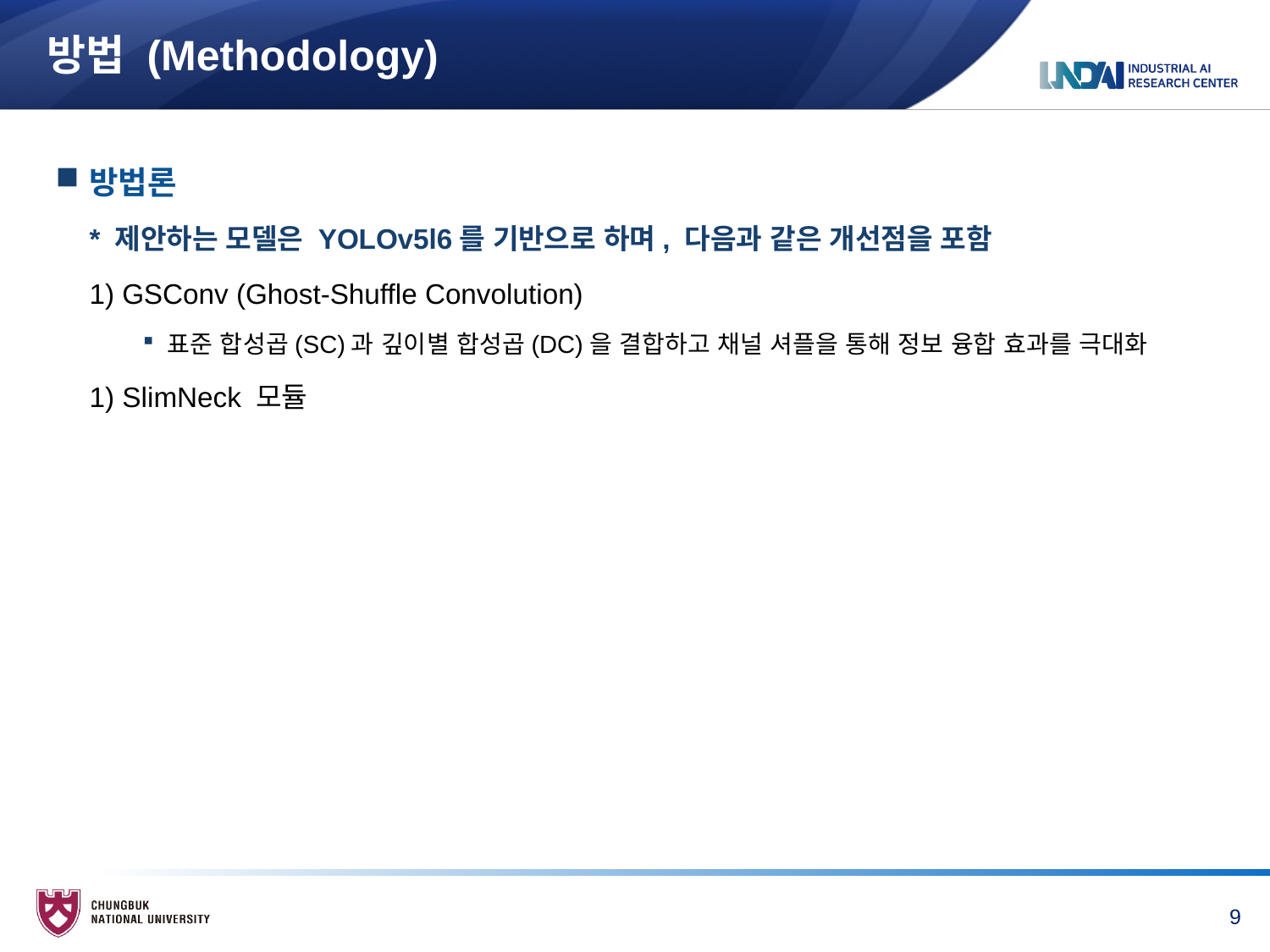

# 방법 (Methodology)
방법론
* 제안하는 모델은 YOLOv5l6를 기반으로 하며, 다음과 같은 개선점을 포함
1) GSConv (Ghost-Shuffle Convolution)
표준 합성곱(SC)과 깊이별 합성곱(DC)을 결합하고 채널 셔플을 통해 정보 융합 효과를 극대화
1) SlimNeck 모듈